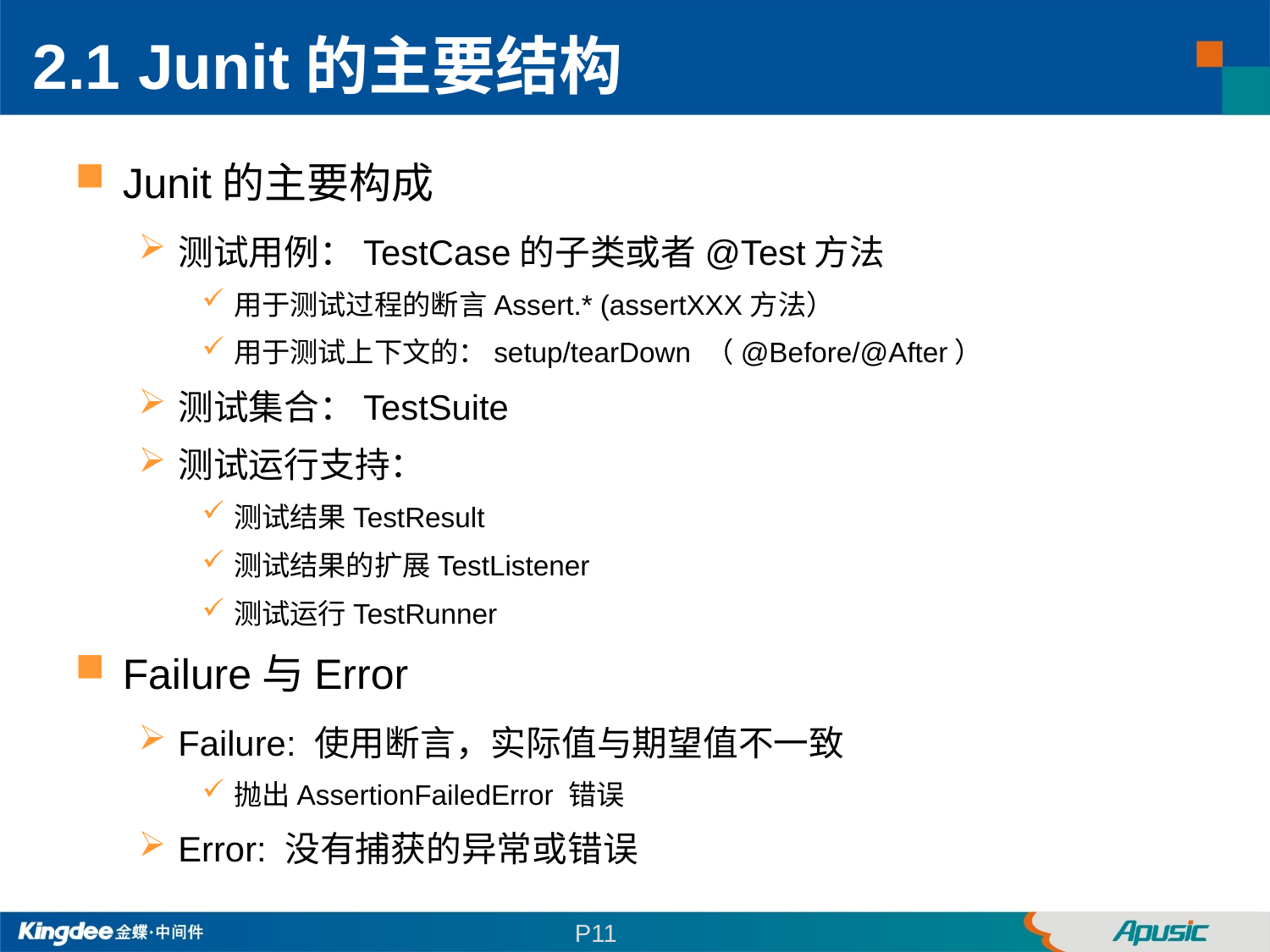

2.1 Junit的主要结构
Junit的主要构成
测试用例：TestCase的子类或者@Test方法
用于测试过程的断言Assert.* (assertXXX方法）
用于测试上下文的：setup/tearDown （@Before/@After）
测试集合：TestSuite
测试运行支持：
测试结果TestResult
测试结果的扩展TestListener
测试运行TestRunner
Failure与Error
Failure: 使用断言，实际值与期望值不一致
抛出AssertionFailedError 错误
Error: 没有捕获的异常或错误